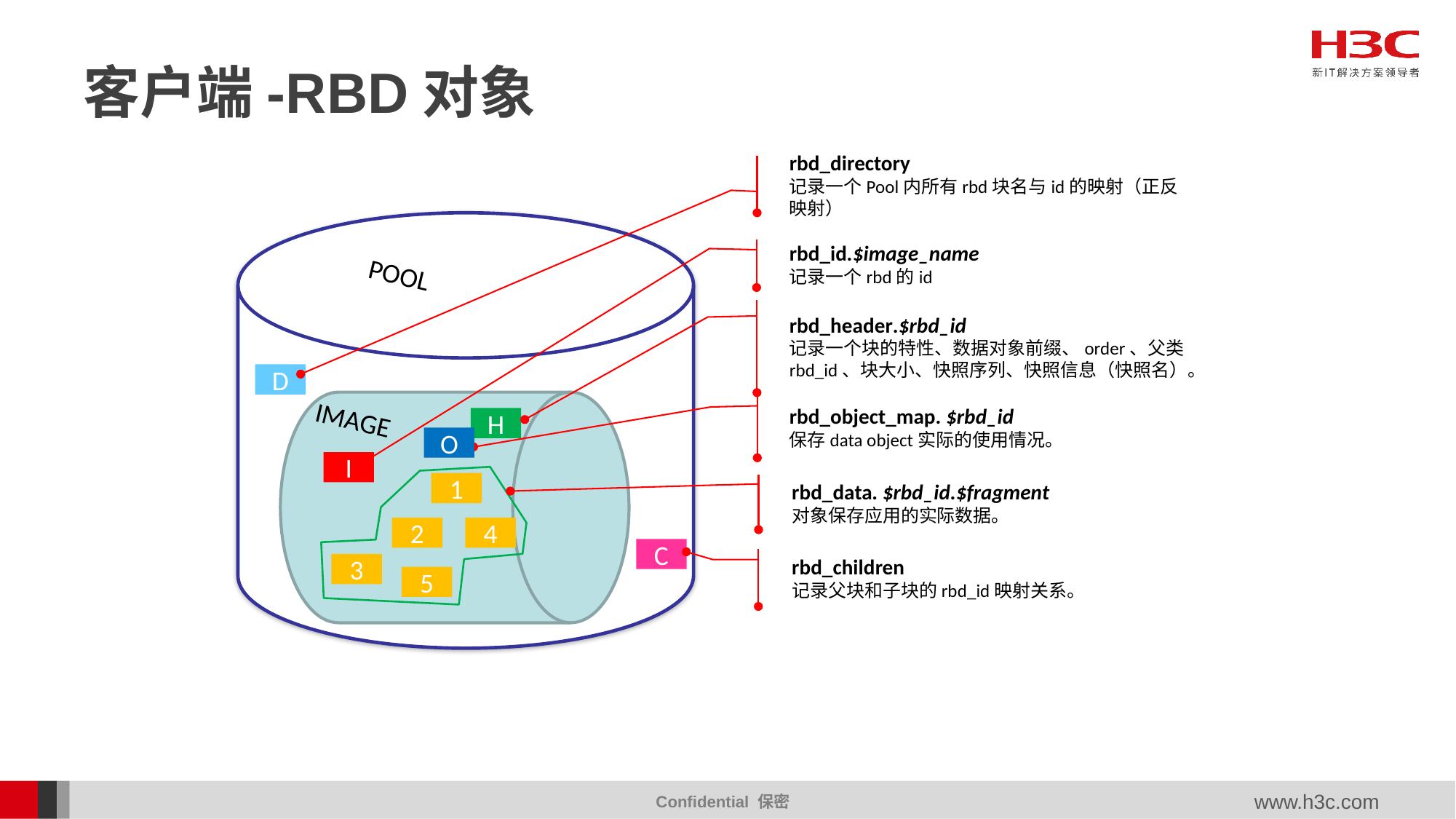

# 客户端-RBD对象
rbd_directory
记录一个Pool内所有rbd块名与id的映射（正反映射）

rbd_id.$image_name
记录一个rbd的id
POOL
rbd_header.$rbd_id
记录一个块的特性、数据对象前缀、order、父类rbd_id、块大小、快照序列、快照信息（快照名）。
D

rbd_object_map. $rbd_id
保存data object实际的使用情况。
IMAGE
H
O
I

1
rbd_data. $rbd_id.$fragment
对象保存应用的实际数据。
4
2
C
rbd_children
记录父块和子块的rbd_id映射关系。
3
5